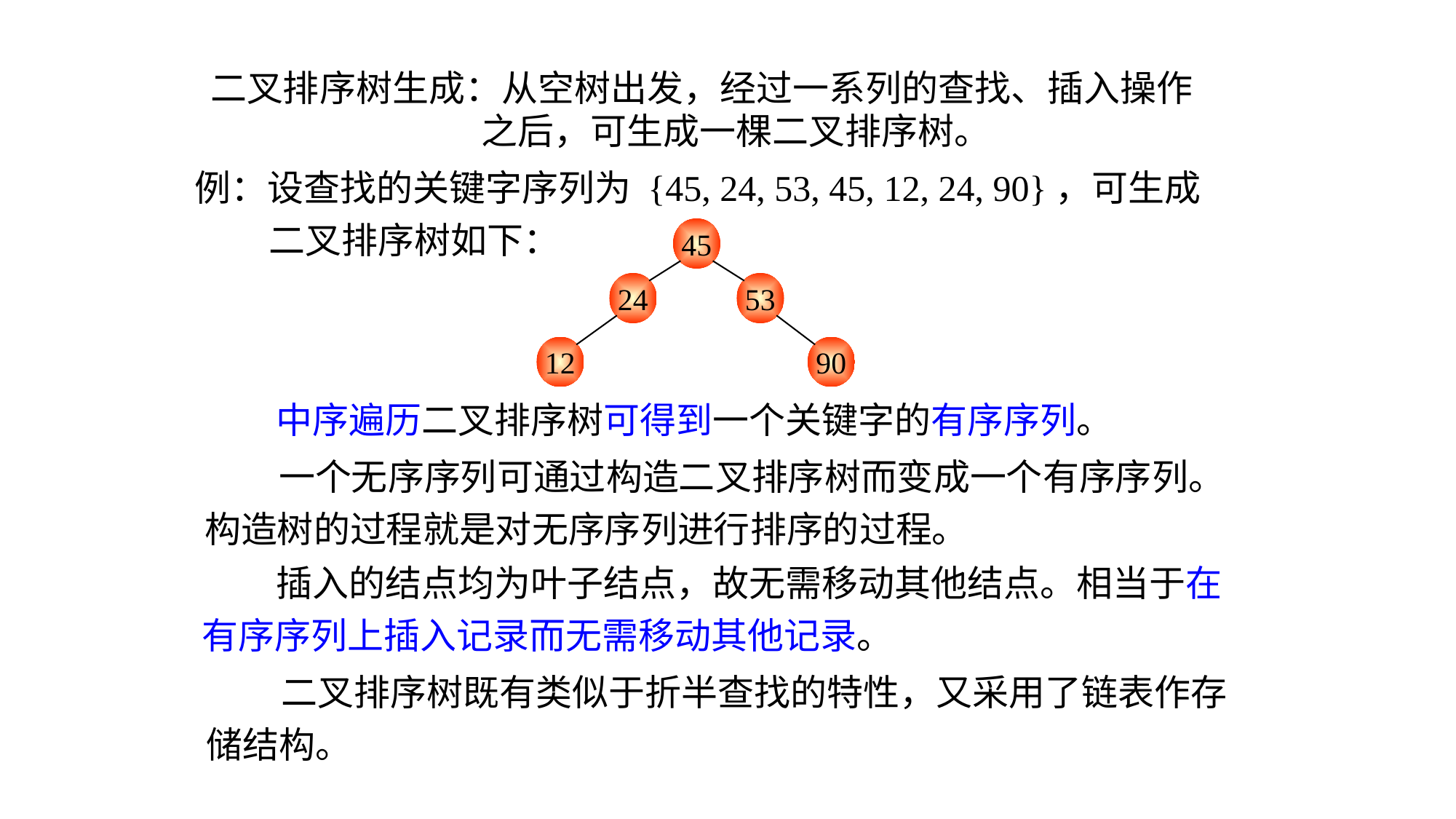

二叉排序树生成：从空树出发，经过一系列的查找、插入操作
                                之后，可生成一棵二叉排序树。
例：设查找的关键字序列为 {45, 24, 53, 45, 12, 24, 90}，可生成
        二叉排序树如下：
45
24
53
12
90
        中序遍历二叉排序树可得到一个关键字的有序序列。
        一个无序序列可通过构造二叉排序树而变成一个有序序列。
构造树的过程就是对无序序列进行排序的过程。
        插入的结点均为叶子结点，故无需移动其他结点。相当于在
有序序列上插入记录而无需移动其他记录。
        二叉排序树既有类似于折半查找的特性，又采用了链表作存
储结构。